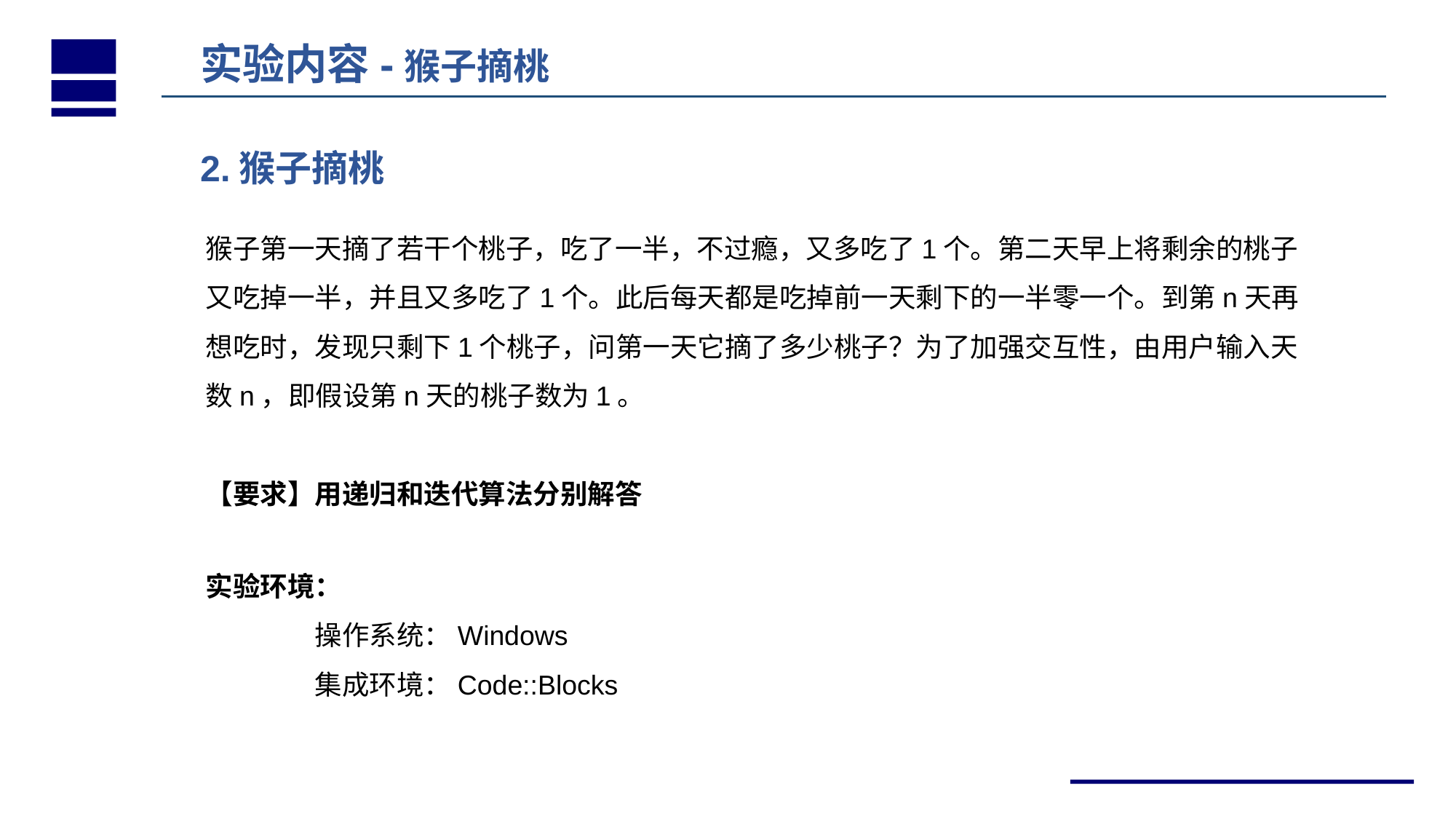

实验内容-猴子摘桃
2.猴子摘桃
猴子第一天摘了若干个桃子，吃了一半，不过瘾，又多吃了1个。第二天早上将剩余的桃子又吃掉一半，并且又多吃了1个。此后每天都是吃掉前一天剩下的一半零一个。到第n天再想吃时，发现只剩下1个桃子，问第一天它摘了多少桃子？为了加强交互性，由用户输入天数n，即假设第n天的桃子数为1。

【要求】用递归和迭代算法分别解答
实验环境：
	操作系统：Windows
	集成环境：Code::Blocks